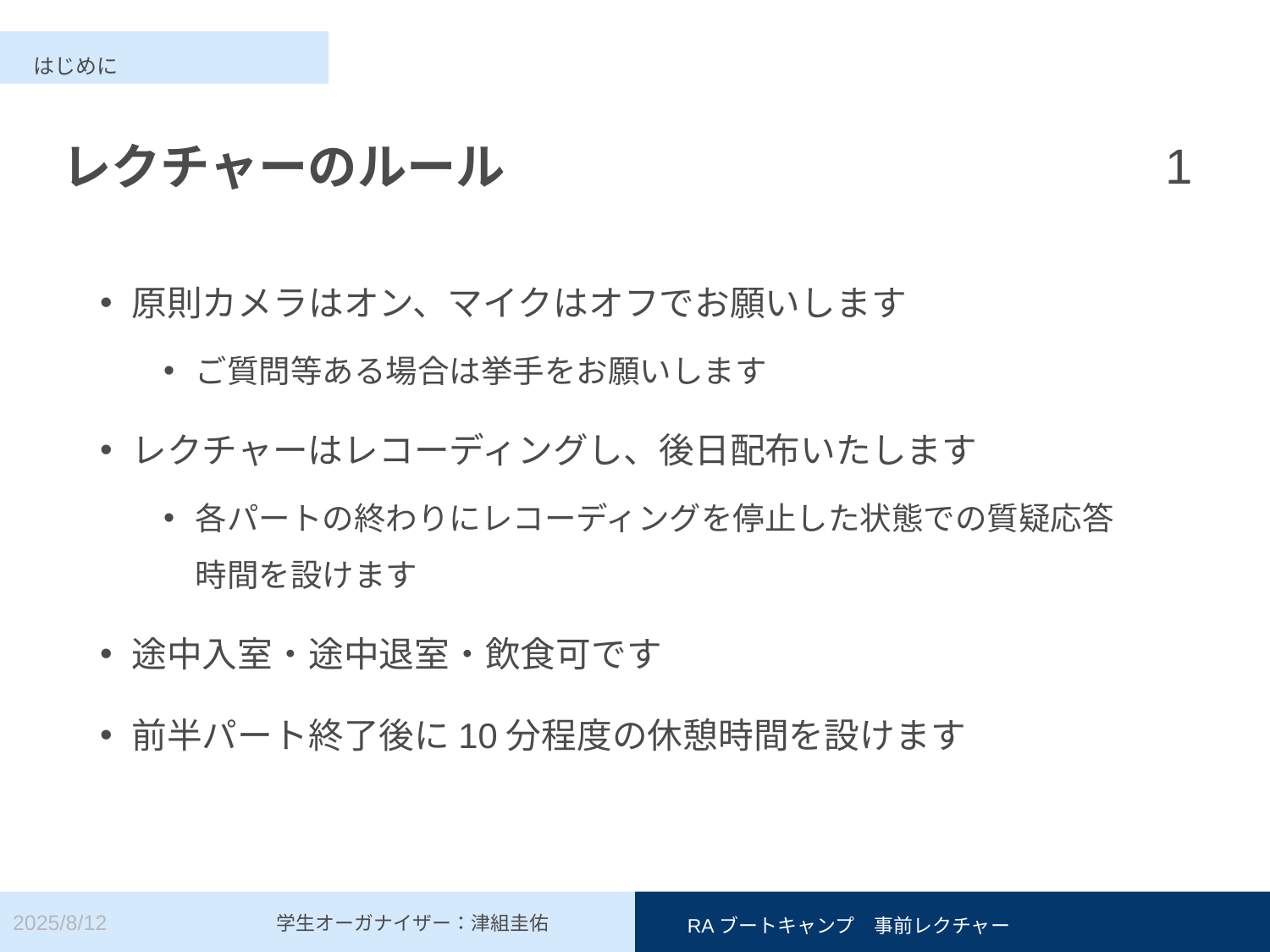

はじめに
1
# レクチャーのルール
原則カメラはオン、マイクはオフでお願いします
ご質問等ある場合は挙手をお願いします
レクチャーはレコーディングし、後日配布いたします
各パートの終わりにレコーディングを停止した状態での質疑応答
時間を設けます
途中入室・途中退室・飲食可です
前半パート終了後に10分程度の休憩時間を設けます

2025/8/12
　RAブートキャンプ　事前レクチャー